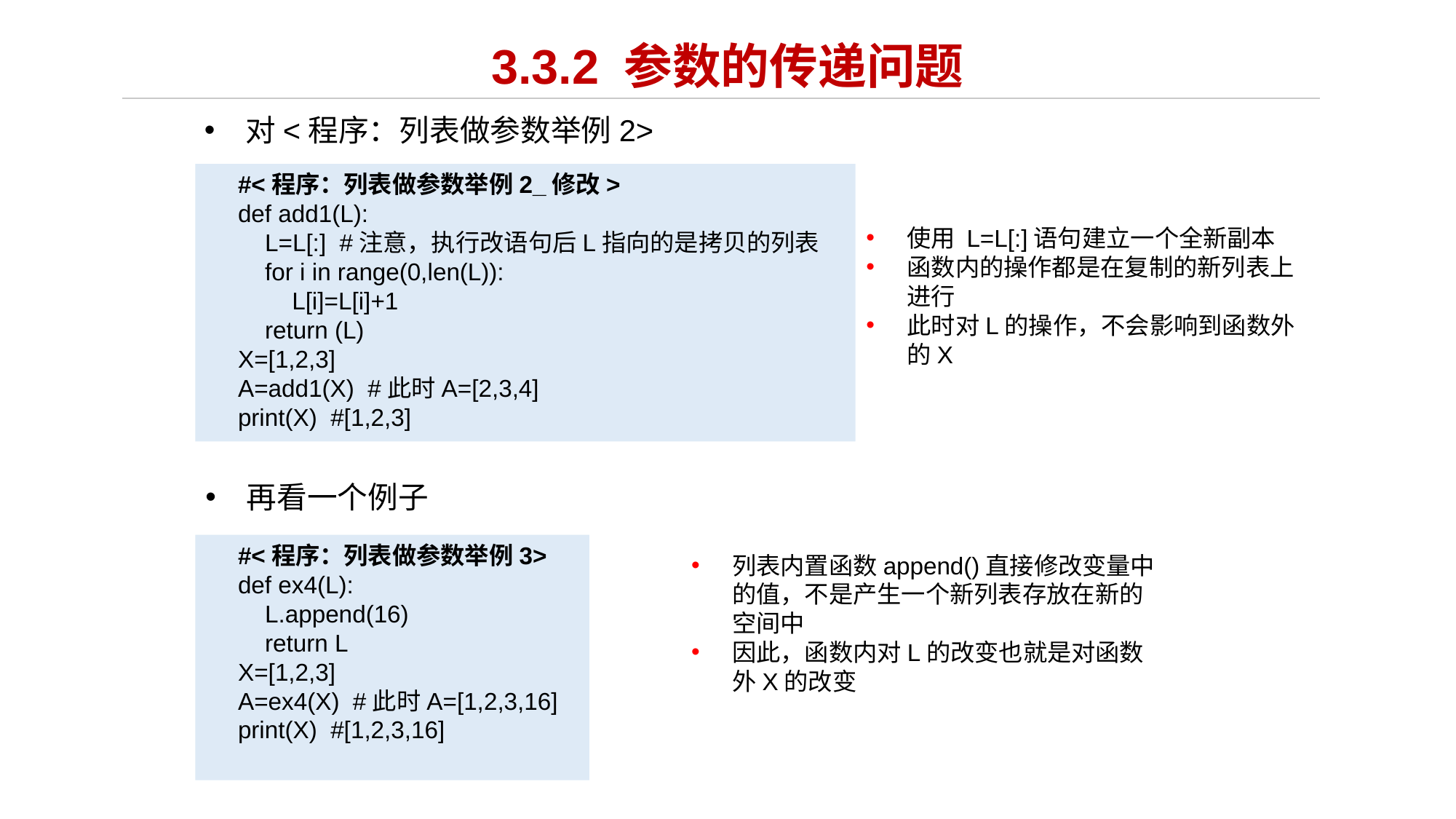

# 3.3.2 参数的传递问题
对<程序：列表做参数举例2>
#<程序：列表做参数举例2_修改>
def add1(L):
    L=L[:]  #注意，执行改语句后L指向的是拷贝的列表
    for i in range(0,len(L)):
        L[i]=L[i]+1
    return (L)
X=[1,2,3]
A=add1(X)  #此时A=[2,3,4]
print(X)  #[1,2,3]
使用 L=L[:]语句建立一个全新副本
函数内的操作都是在复制的新列表上进行
此时对L的操作，不会影响到函数外的X
再看一个例子
#<程序：列表做参数举例3>
def ex4(L):
    L.append(16)
    return L
X=[1,2,3]
A=ex4(X)  #此时A=[1,2,3,16]
print(X)  #[1,2,3,16]
列表内置函数append()直接修改变量中的值，不是产生一个新列表存放在新的空间中
因此，函数内对L的改变也就是对函数外X的改变